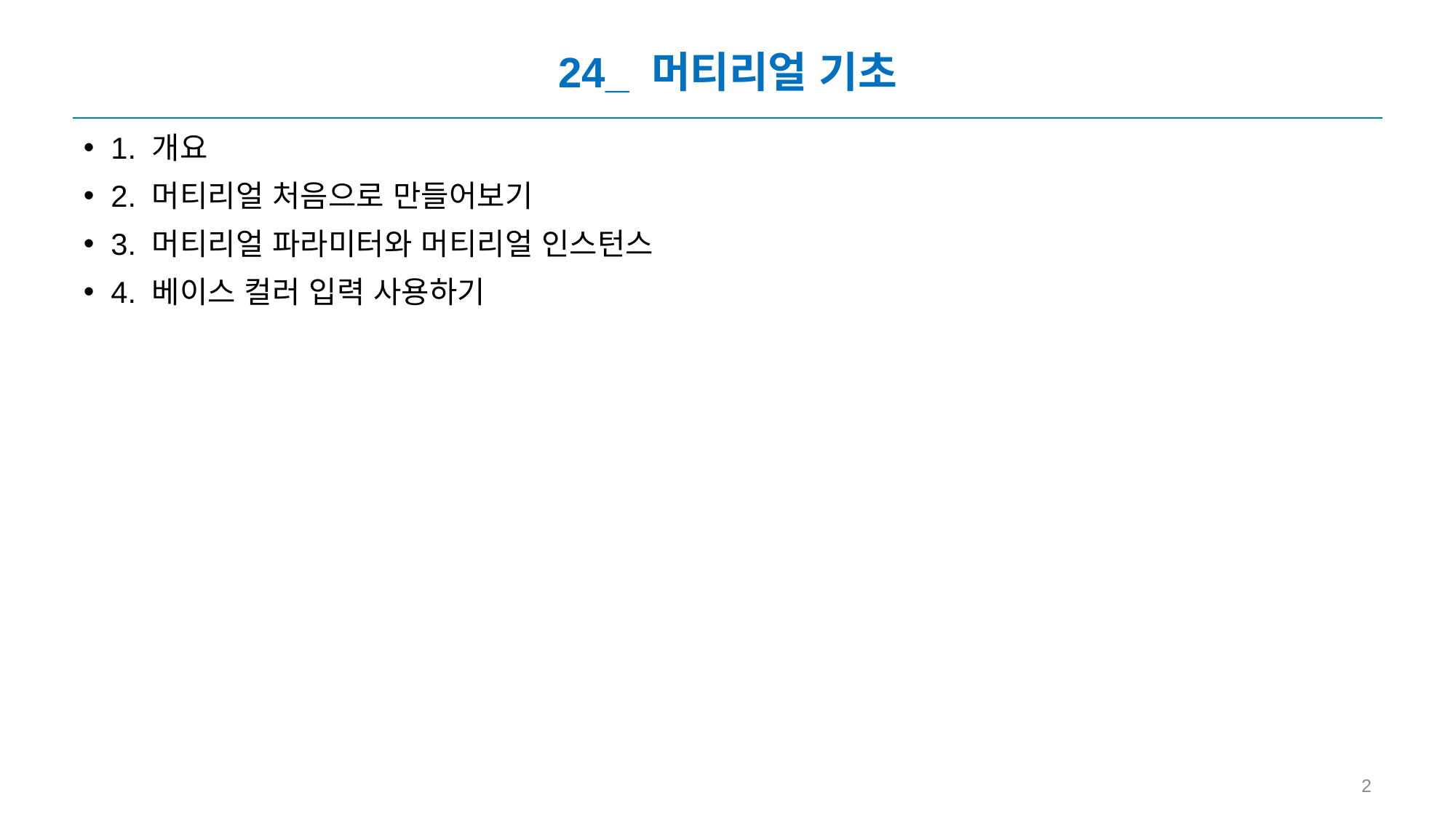

# 24_ 머티리얼 기초
1. 개요
2. 머티리얼 처음으로 만들어보기
3. 머티리얼 파라미터와 머티리얼 인스턴스
4. 베이스 컬러 입력 사용하기

2